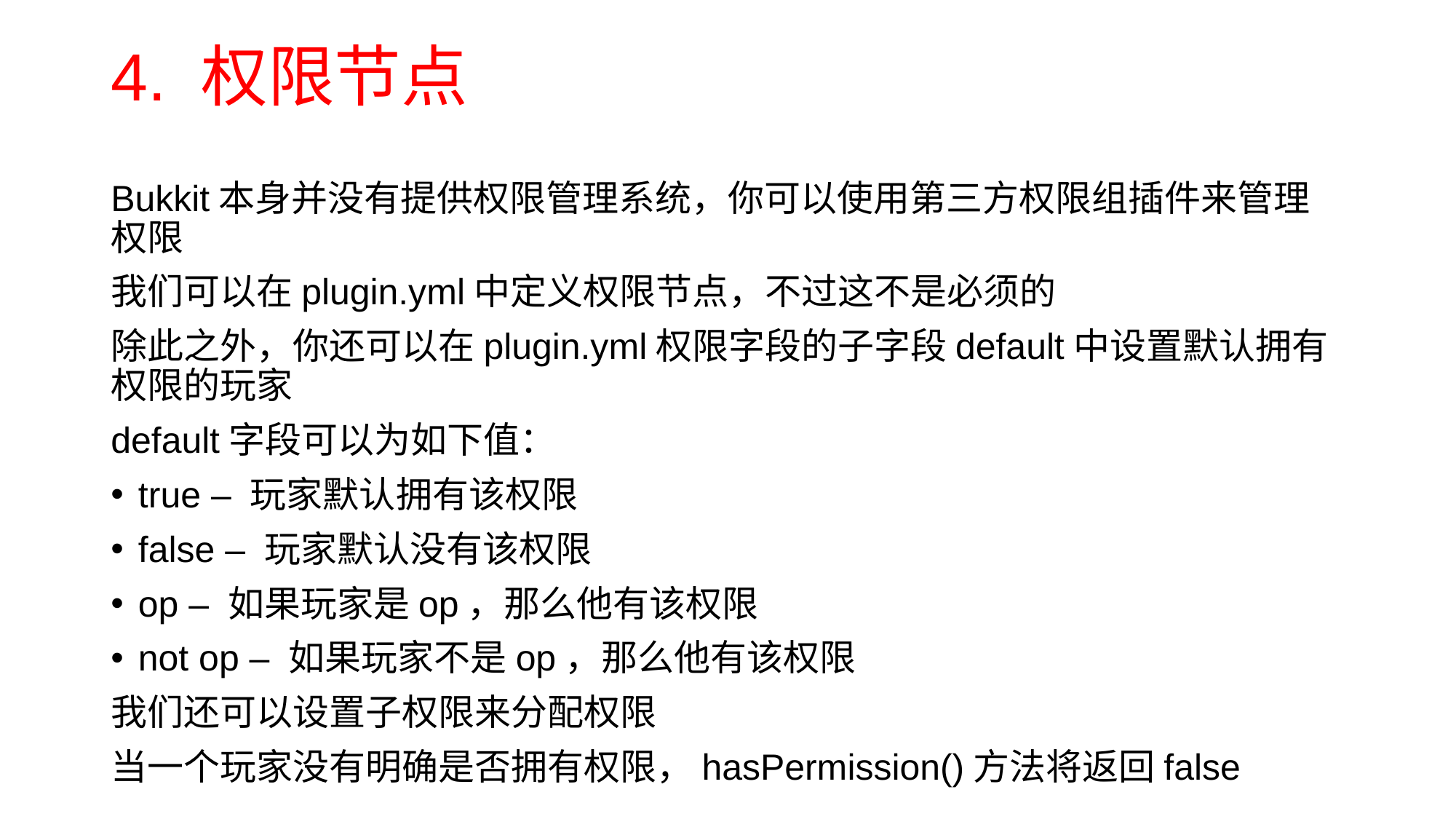

# 4. 权限节点
Bukkit本身并没有提供权限管理系统，你可以使用第三方权限组插件来管理权限
我们可以在plugin.yml中定义权限节点，不过这不是必须的
除此之外，你还可以在plugin.yml权限字段的子字段default中设置默认拥有权限的玩家
default字段可以为如下值：
true – 玩家默认拥有该权限
false – 玩家默认没有该权限
op – 如果玩家是op，那么他有该权限
not op – 如果玩家不是op，那么他有该权限
我们还可以设置子权限来分配权限
当一个玩家没有明确是否拥有权限，hasPermission()方法将返回false